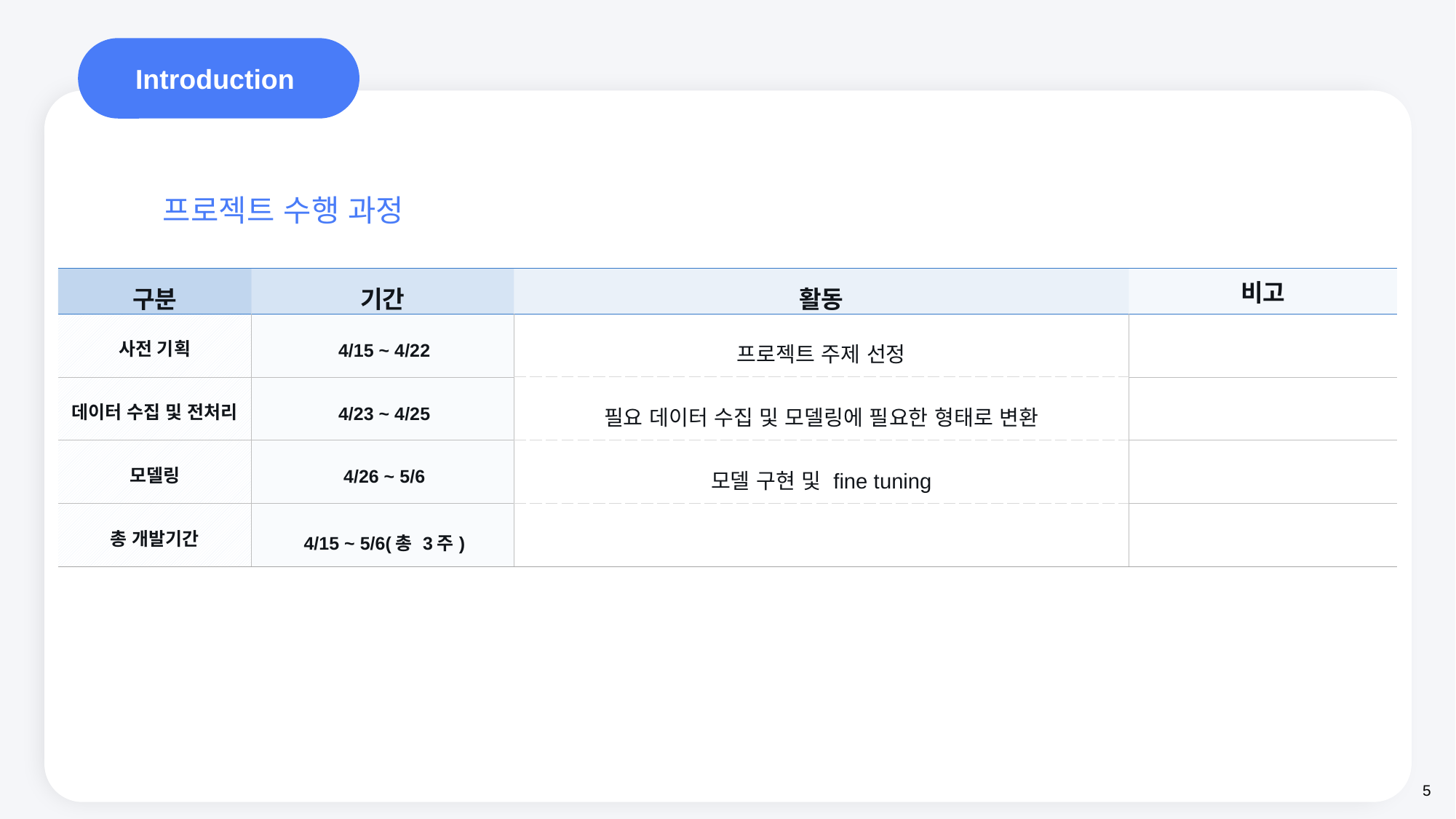

Introduction

프로젝트 수행 과정
| 구분 | 기간 | 활동 | 비고 |
| --- | --- | --- | --- |
| 사전 기획 | 4/15 ~ 4/22 | 프로젝트 주제 선정 |  |
| 데이터 수집 및 전처리 | 4/23 ~ 4/25 | 필요 데이터 수집 및 모델링에 필요한 형태로 변환 |  |
| 모델링 | 4/26 ~ 5/6 | 모델 구현 및 fine tuning |  |
| 총 개발기간 | 4/15 ~ 5/6(총 3주) |  |  |
5